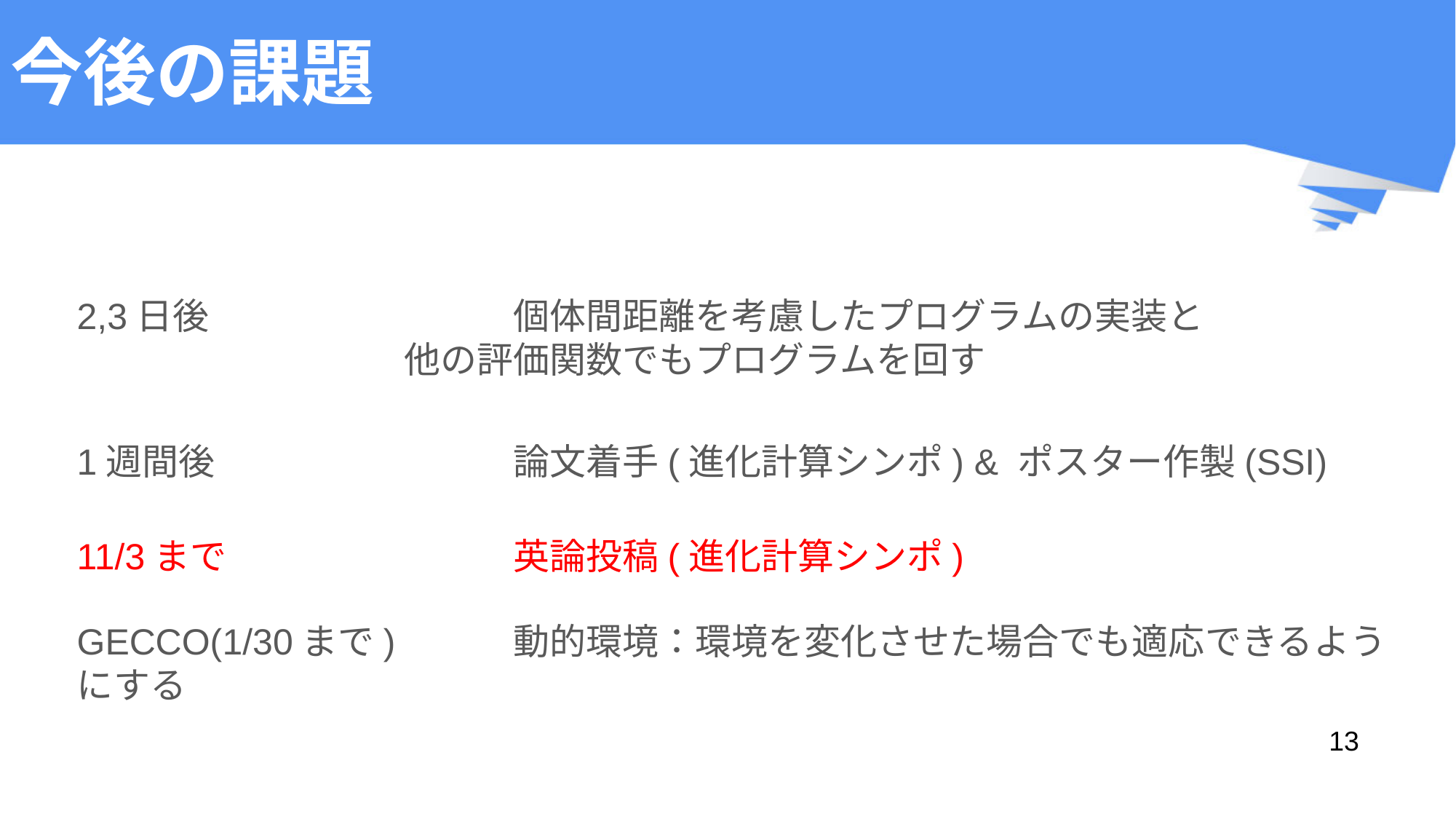

# 今後の課題

2,3日後			個体間距離を考慮したプログラムの実装と
			他の評価関数でもプログラムを回す

1週間後			論文着手(進化計算シンポ) & ポスター作製(SSI)
11/3まで			英論投稿(進化計算シンポ)

GECCO(1/30まで)		動的環境：環境を変化させた場合でも適応できるようにする
13